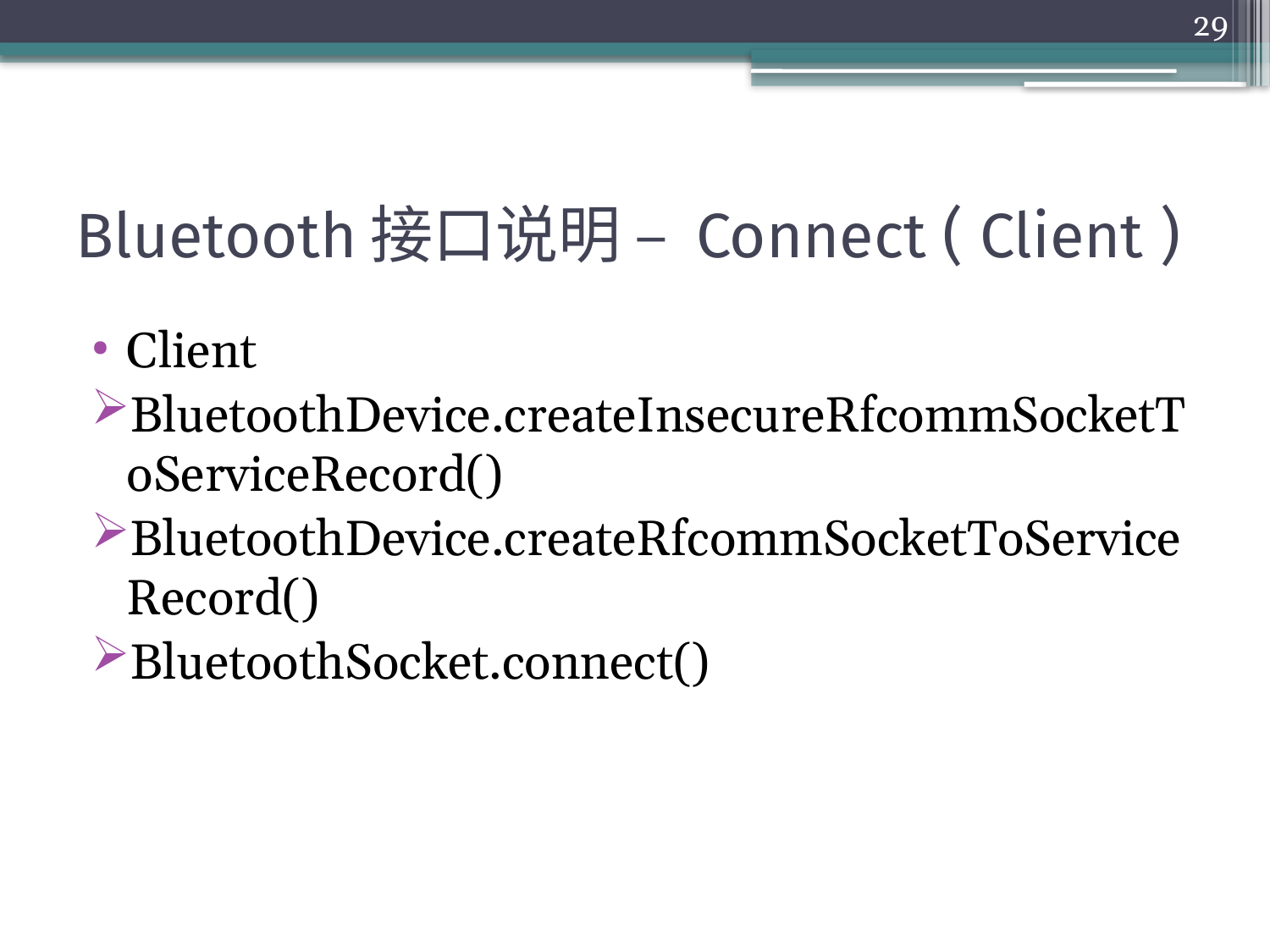

29
# Bluetooth接口说明 – Connect ( Client )
Client
BluetoothDevice.createInsecureRfcommSocketToServiceRecord()
BluetoothDevice.createRfcommSocketToServiceRecord()
BluetoothSocket.connect()